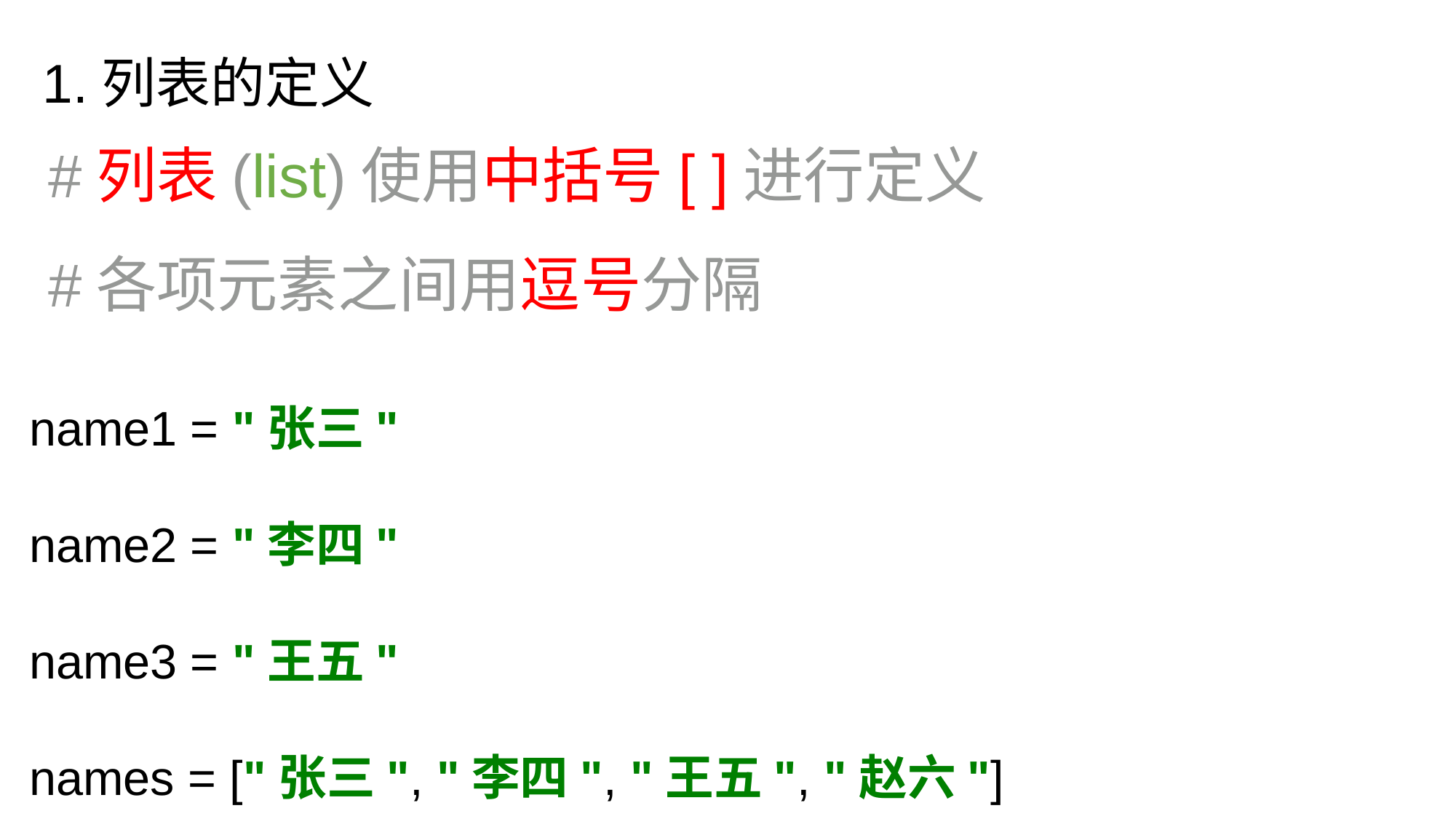

1.列表的定义
#列表(list)使用中括号[ ]进行定义
#各项元素之间用逗号分隔
name1 = "张三"
name2 = "李四"
name3 = "王五"
names = ["张三", "李四", "王五", "赵六"]